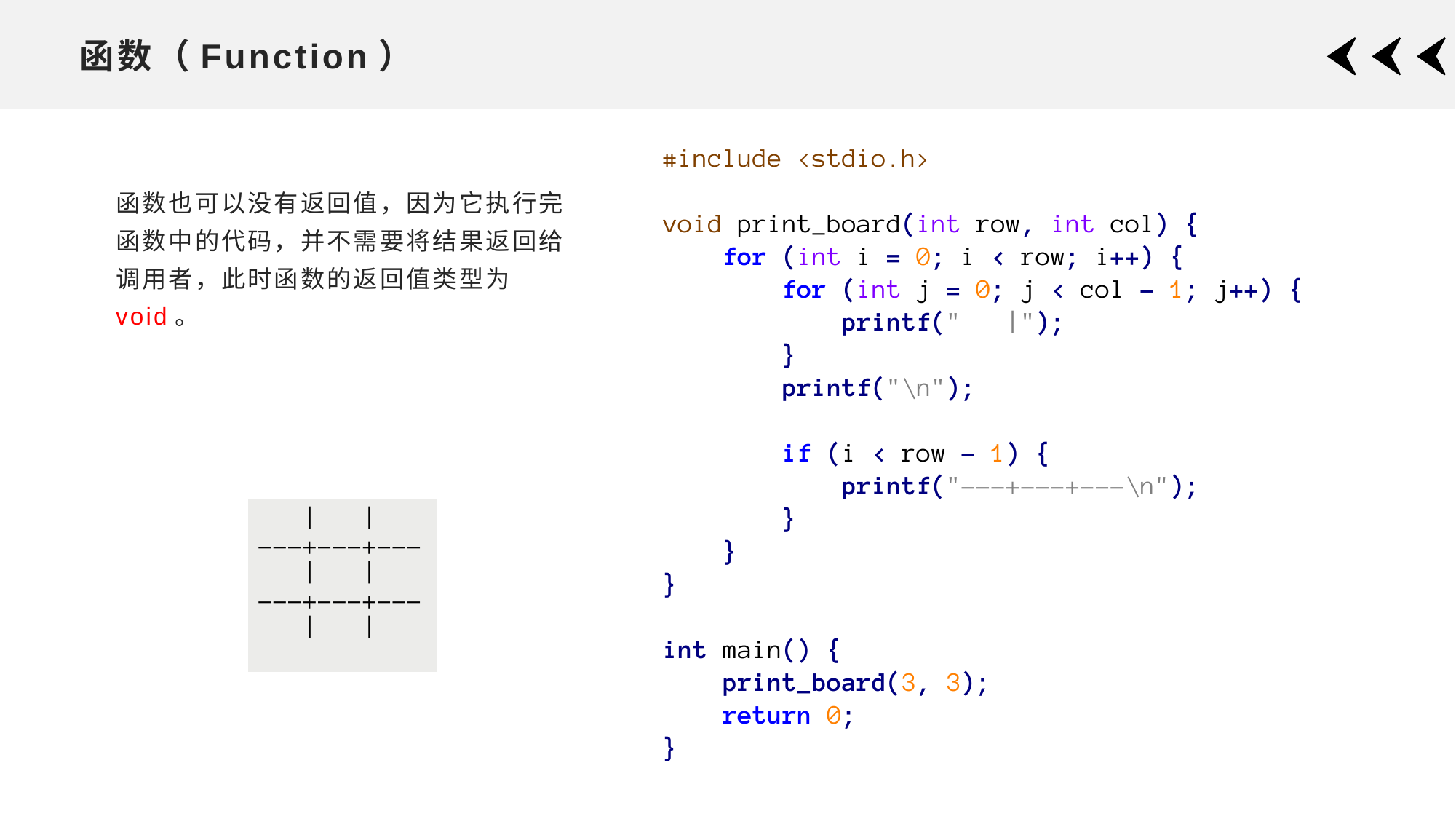

# 函数（Function）
#include <stdio.h> void print_board(int row, int col) {    for (int i = 0; i < row; i++) {        for (int j = 0; j < col - 1; j++) {            printf("   |");        }        printf("\n");         if (i < row - 1) {            printf("---+---+---\n");        }    }} int main() {    print_board(3, 3);    return 0;}
函数也可以没有返回值，因为它执行完函数中的代码，并不需要将结果返回给调用者，此时函数的返回值类型为void。
| | | ---+---+--- | | ---+---+--- | | |
| --- |